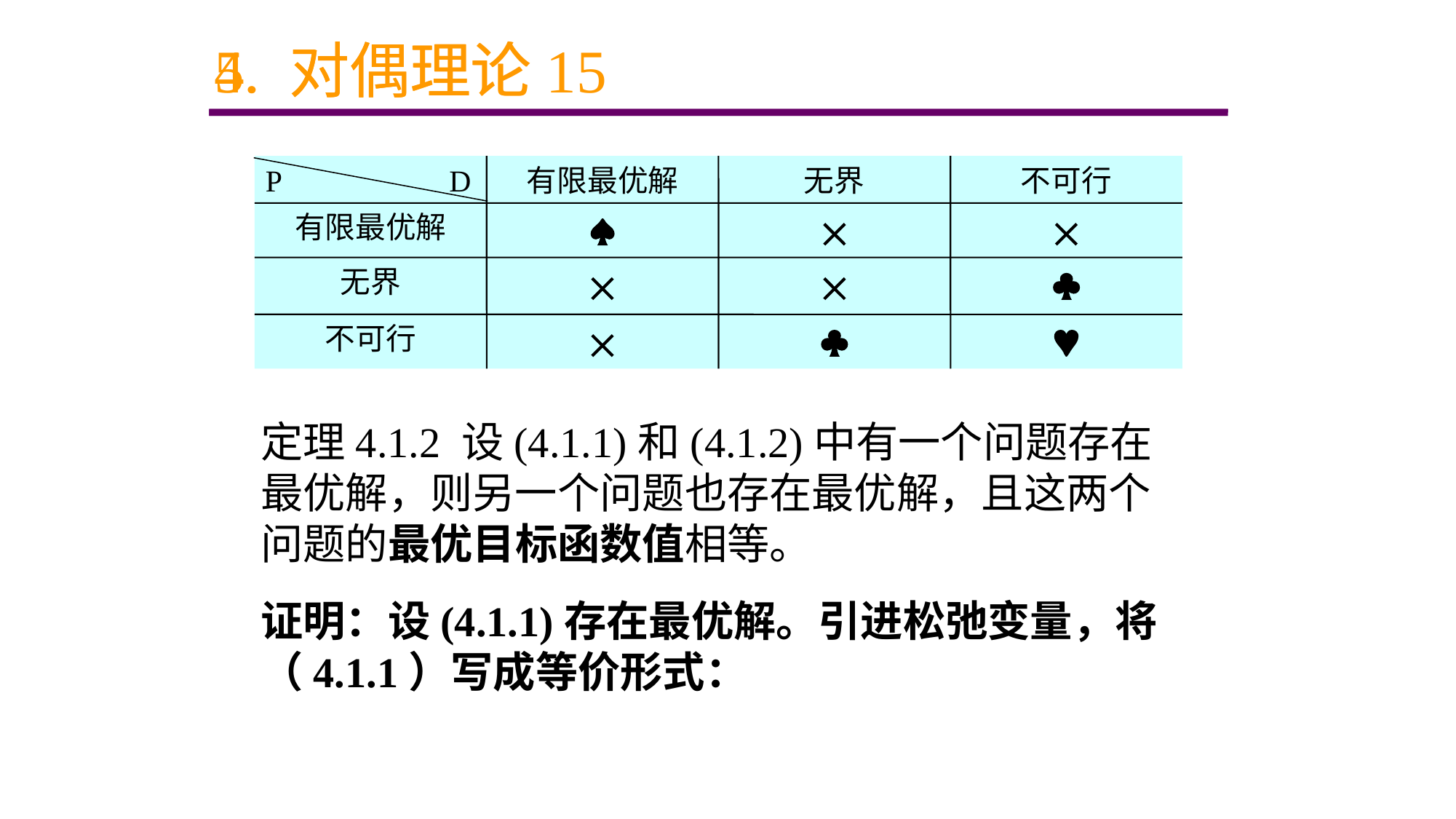

5. 对偶理论
# 4. 对偶理论15

P                      D

有限最优解

无界

不可行

有限最优解

♠
×
×

无界

×
×
♣

不可行

×
♣
♥

定理4.1.2 设(4.1.1)和(4.1.2)中有一个问题存在最优解，则另一个问题也存在最优解，且这两个问题的最优目标函数值相等。
证明：设(4.1.1)存在最优解。引进松弛变量，将
（4.1.1）写成等价形式：